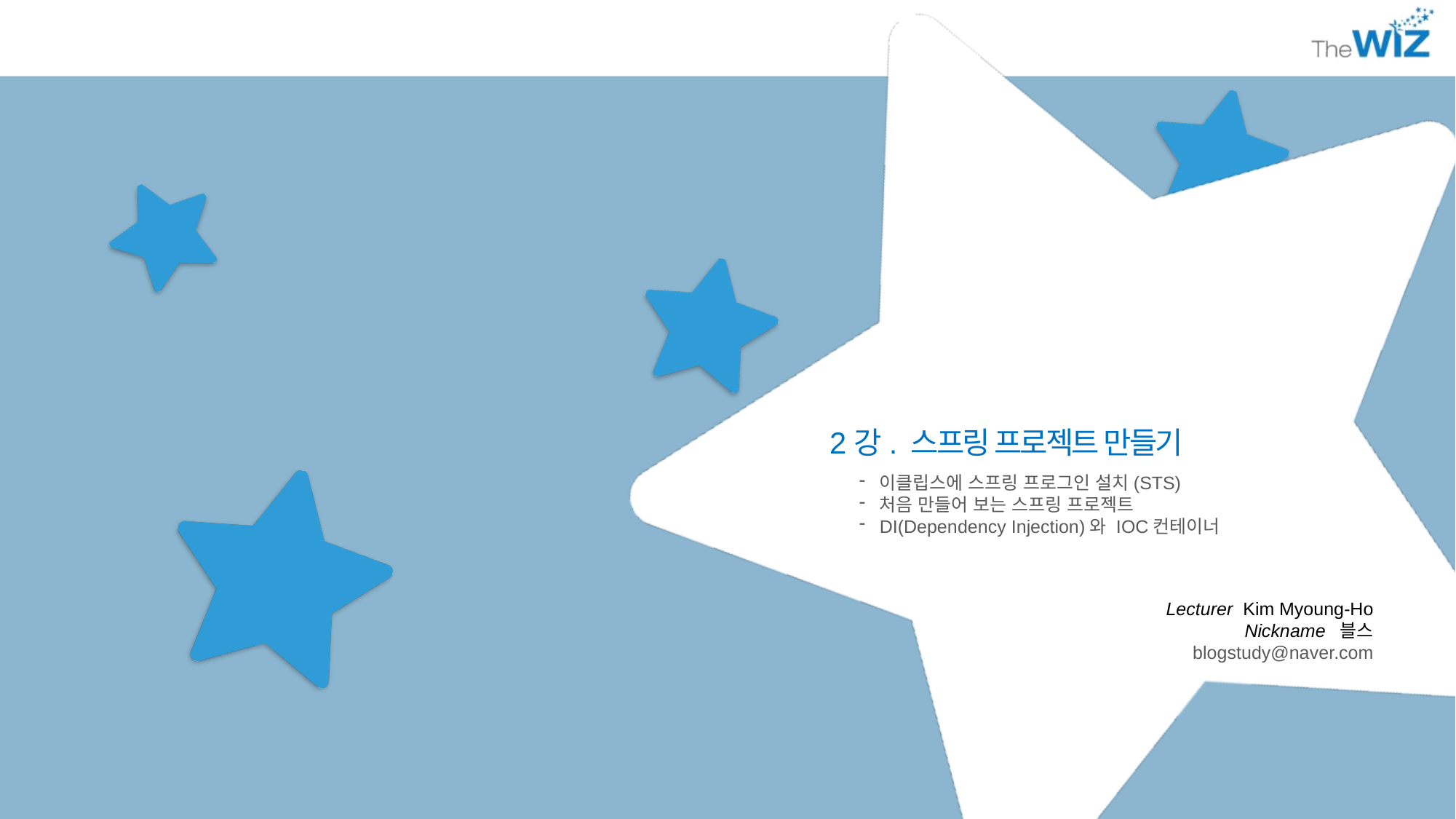

2강. 스프링 프로젝트 만들기
이클립스에 스프링 프로그인 설치(STS)
처음 만들어 보는 스프링 프로젝트
DI(Dependency Injection)와 IOC컨테이너
Lecturer  Kim Myoung-Ho
Nickname  블스
blogstudy@naver.com